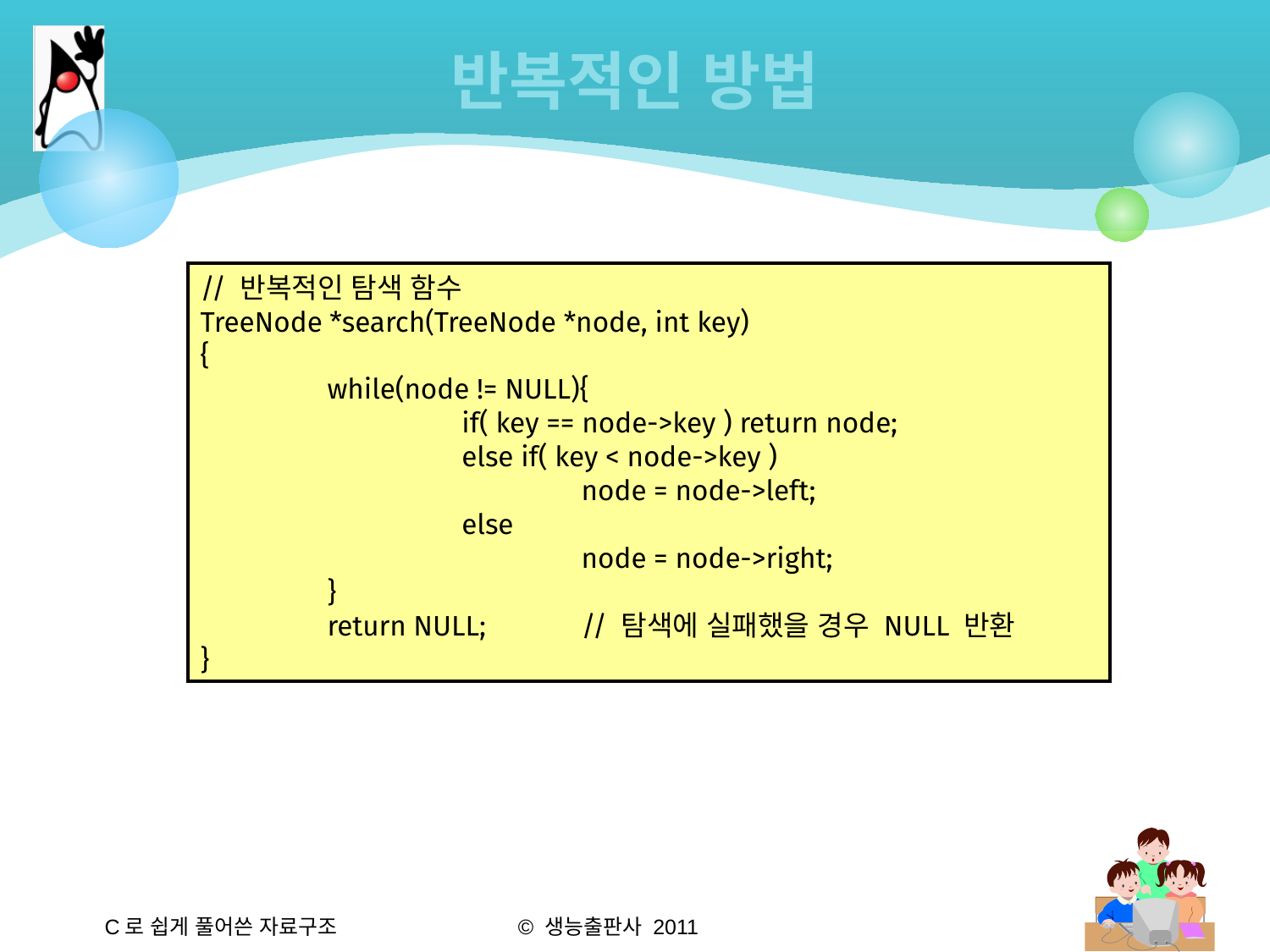

# 반복적인 방법

// 반복적인 탐색 함수
TreeNode *search(TreeNode *node, int key)
{
	while(node != NULL){
		 if( key == node->key ) return node;
		 else if( key < node->key )
			node = node->left;
		 else
			node = node->right;
	}
	return NULL; 	// 탐색에 실패했을 경우 NULL 반환
}